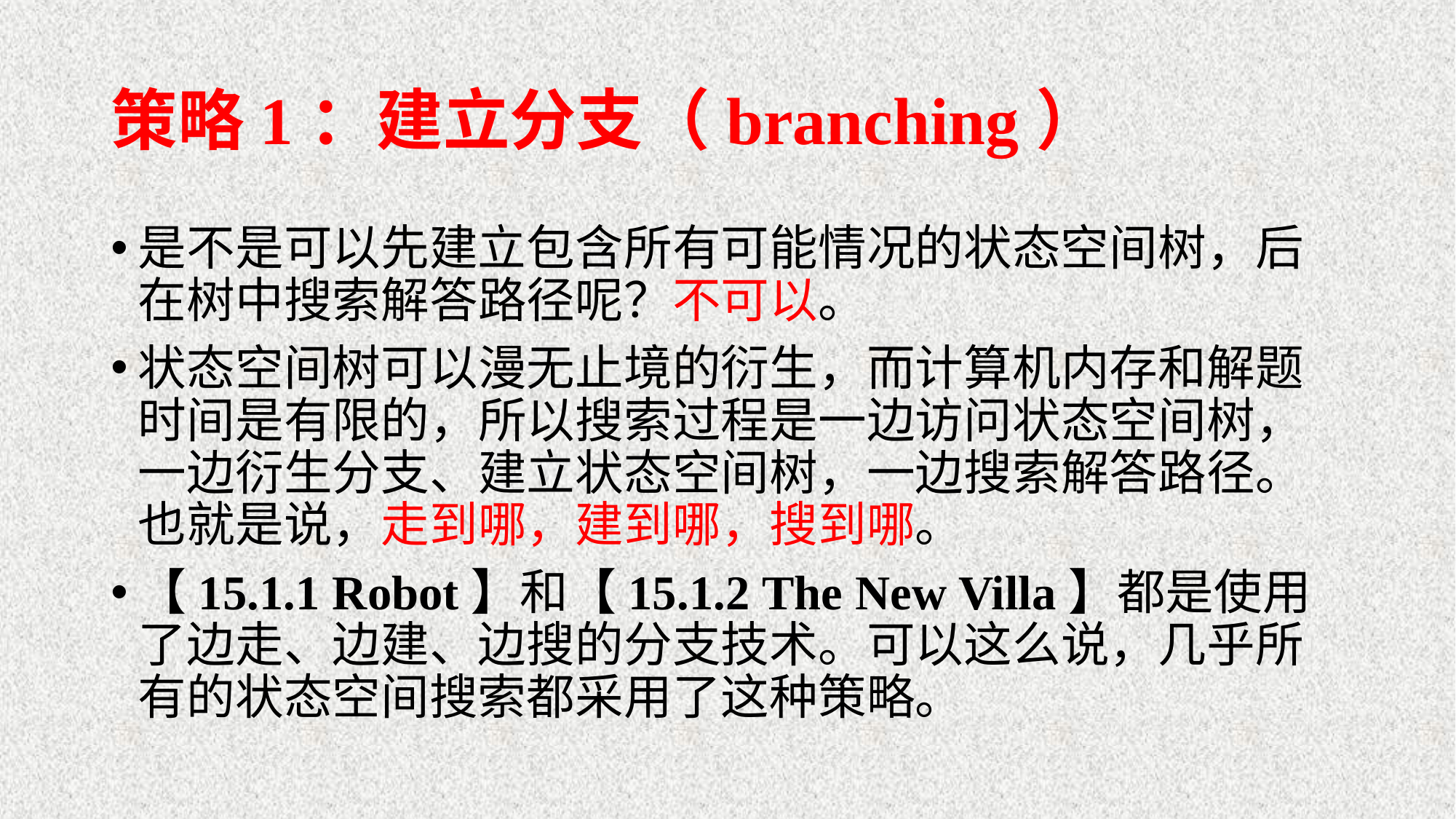

# 策略1：建立分支（branching）
是不是可以先建立包含所有可能情况的状态空间树，后在树中搜索解答路径呢？不可以。
状态空间树可以漫无止境的衍生，而计算机内存和解题时间是有限的，所以搜索过程是一边访问状态空间树，一边衍生分支、建立状态空间树，一边搜索解答路径。也就是说，走到哪，建到哪，搜到哪。
【15.1.1 Robot】和【15.1.2 The New Villa】都是使用了边走、边建、边搜的分支技术。可以这么说，几乎所有的状态空间搜索都采用了这种策略。